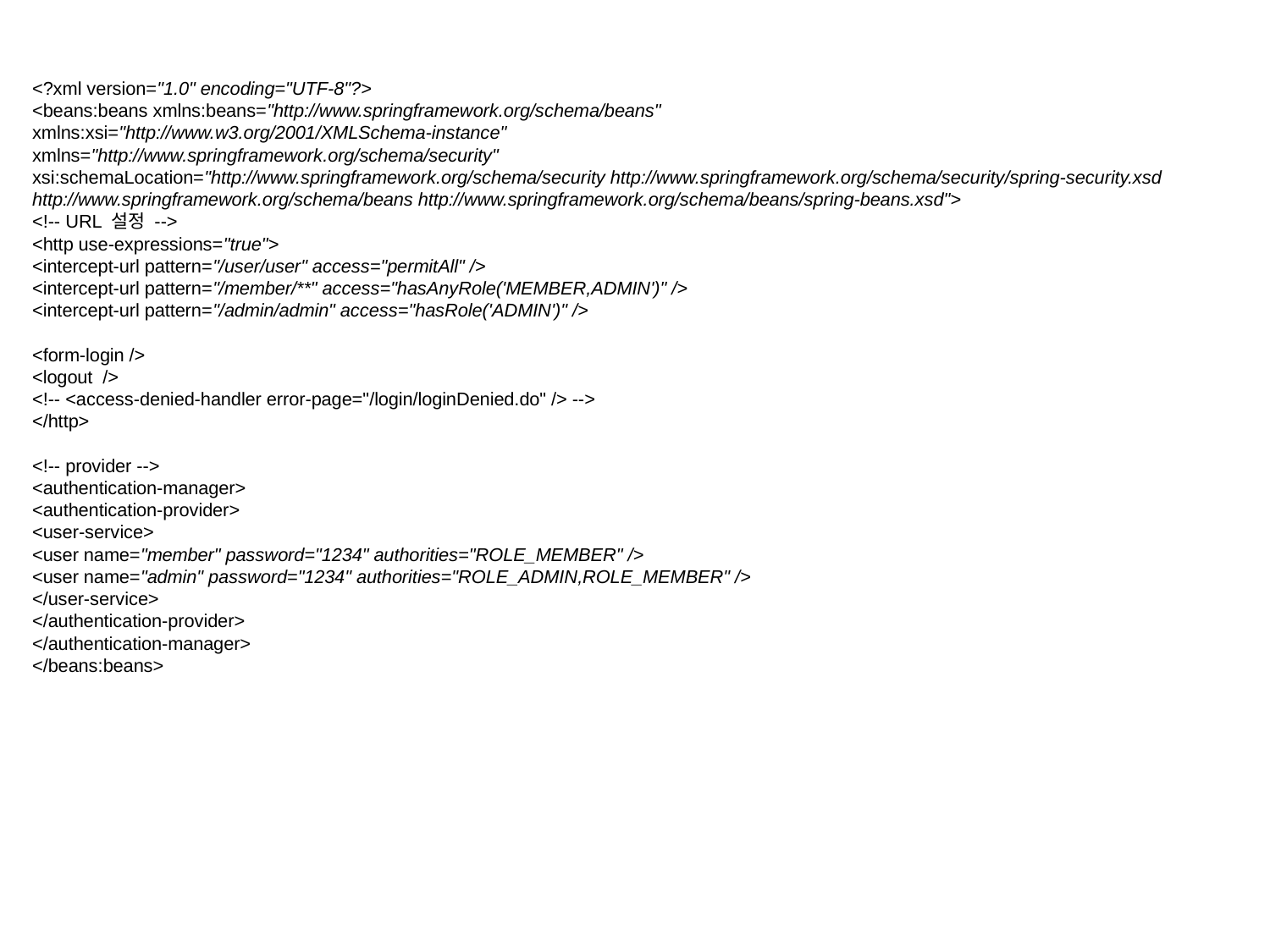

<?xml version="1.0" encoding="UTF-8"?>
<beans:beans xmlns:beans="http://www.springframework.org/schema/beans"
xmlns:xsi="http://www.w3.org/2001/XMLSchema-instance"
xmlns="http://www.springframework.org/schema/security"
xsi:schemaLocation="http://www.springframework.org/schema/security http://www.springframework.org/schema/security/spring-security.xsd
http://www.springframework.org/schema/beans http://www.springframework.org/schema/beans/spring-beans.xsd">
<!-- URL 설정 -->
<http use-expressions="true">
<intercept-url pattern="/user/user" access="permitAll" />
<intercept-url pattern="/member/**" access="hasAnyRole('MEMBER,ADMIN')" />
<intercept-url pattern="/admin/admin" access="hasRole('ADMIN')" />

<form-login />
<logout  />
<!-- <access-denied-handler error-page="/login/loginDenied.do" /> -->
</http>

<!-- provider -->
<authentication-manager>
<authentication-provider>
<user-service>
<user name="member" password="1234" authorities="ROLE_MEMBER" />
<user name="admin" password="1234" authorities="ROLE_ADMIN,ROLE_MEMBER" />
</user-service>
</authentication-provider>
</authentication-manager>
</beans:beans>